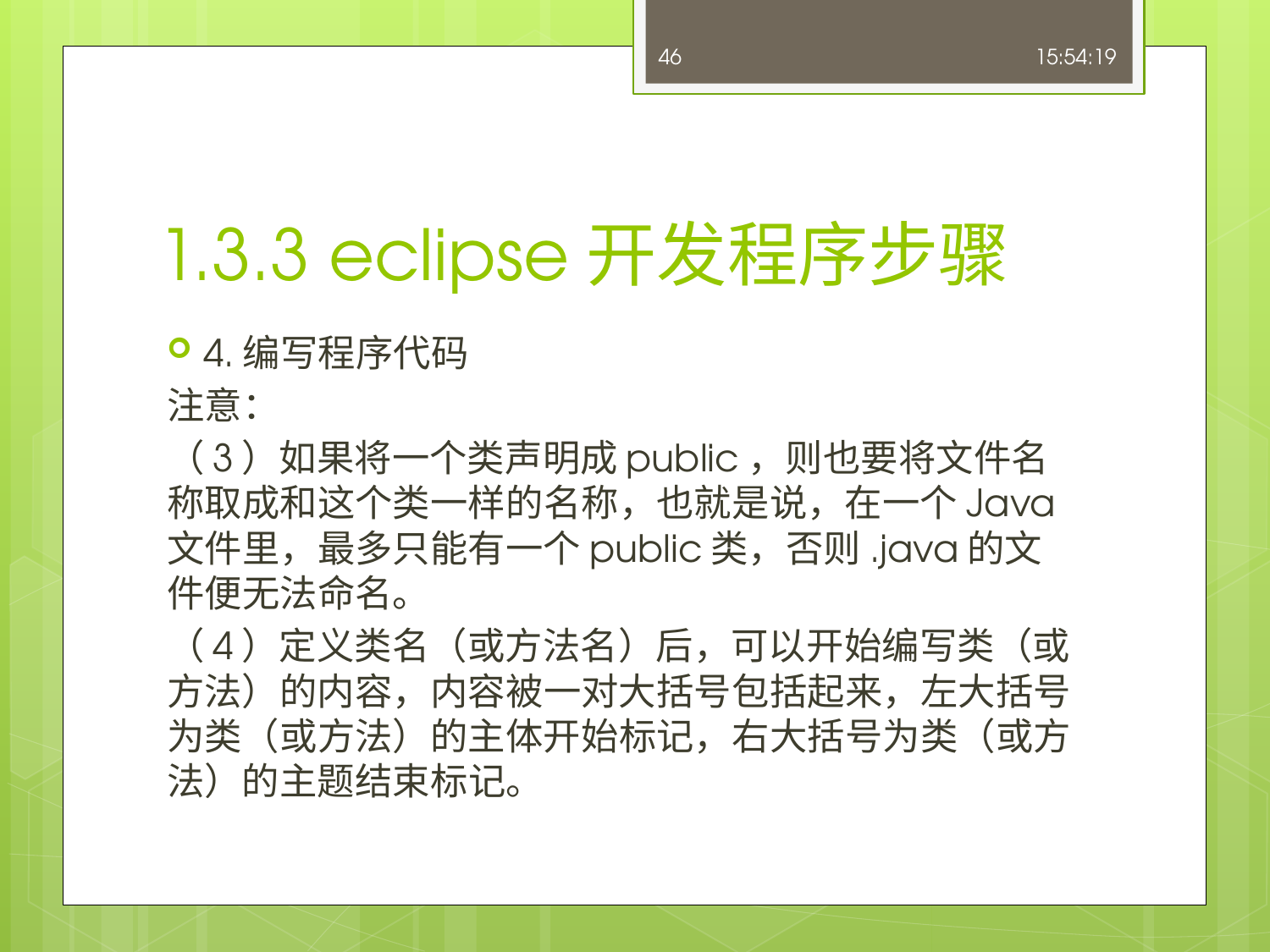

46
15:54:19
# 1.3.3 eclipse开发程序步骤
4.编写程序代码
注意：
（3）如果将一个类声明成public，则也要将文件名称取成和这个类一样的名称，也就是说，在一个Java文件里，最多只能有一个public类，否则.java的文件便无法命名。
（4）定义类名（或方法名）后，可以开始编写类（或方法）的内容，内容被一对大括号包括起来，左大括号为类（或方法）的主体开始标记，右大括号为类（或方法）的主题结束标记。